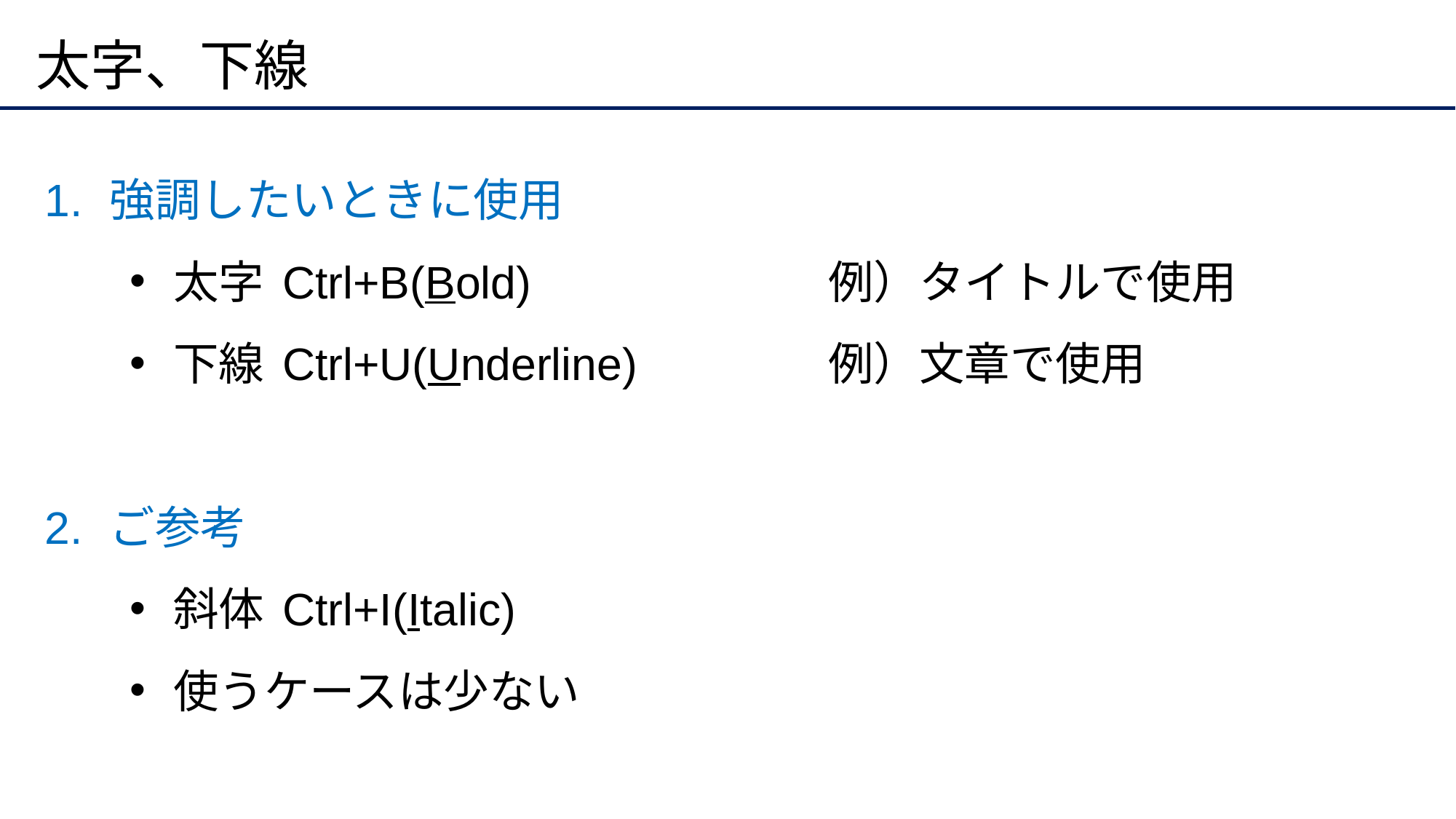

# 太字、下線
強調したいときに使用
太字	Ctrl+B(Bold)			例）タイトルで使用
下線	Ctrl+U(Underline)		例）文章で使用

ご参考
斜体	Ctrl+I(Italic)
使うケースは少ない